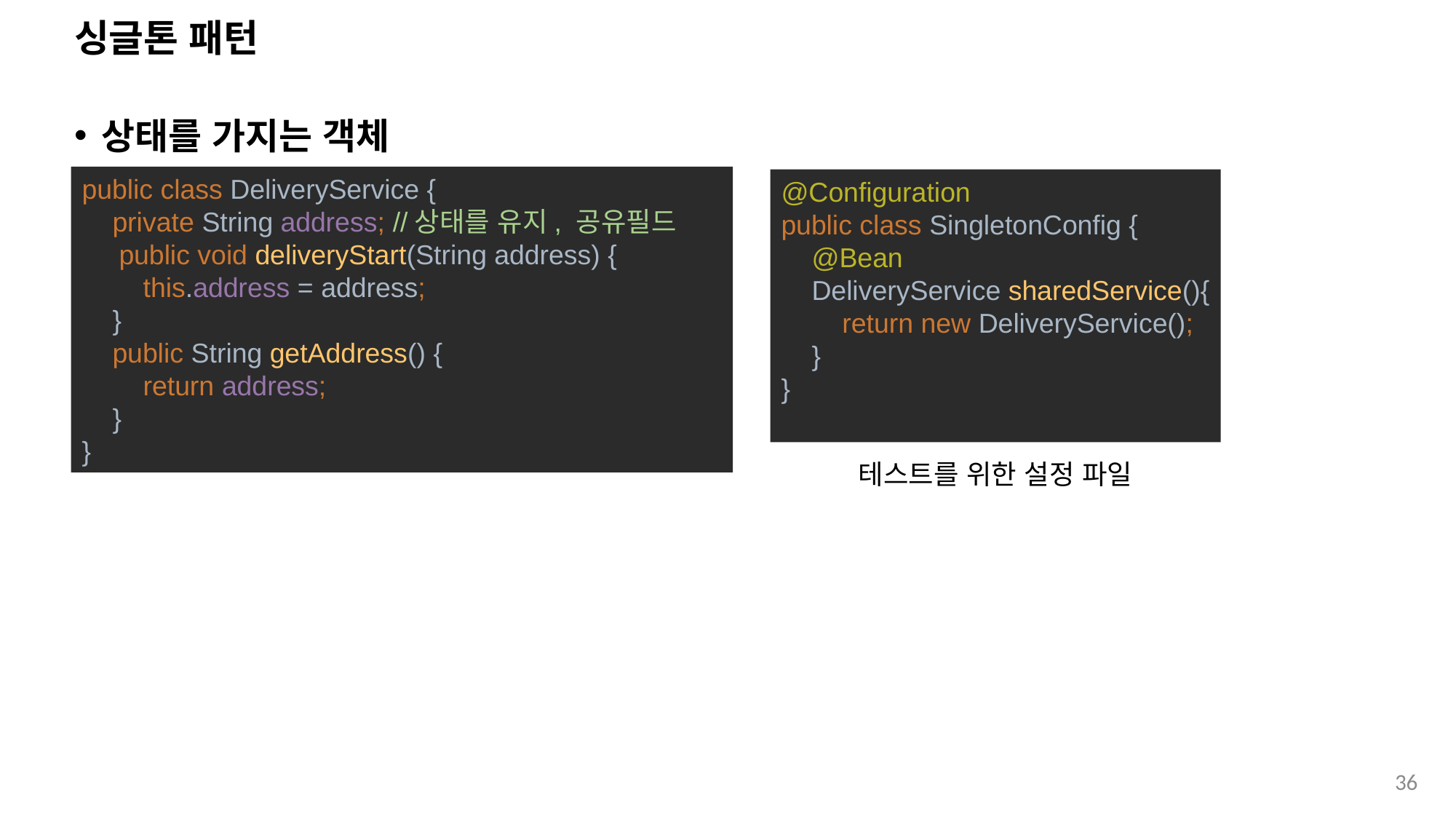

# 싱글톤 패턴
상태를 가지는 객체

public class DeliveryService {
    private String address; //상태를 유지, 공유필드
    public void deliveryStart(String address) {
        this.address = address;
    }
    public String getAddress() {
        return address;
    }
}
@Configuration
public class SingletonConfig {
    @Bean
    DeliveryService sharedService(){
        return new DeliveryService();
    }
}
테스트를 위한 설정 파일
36